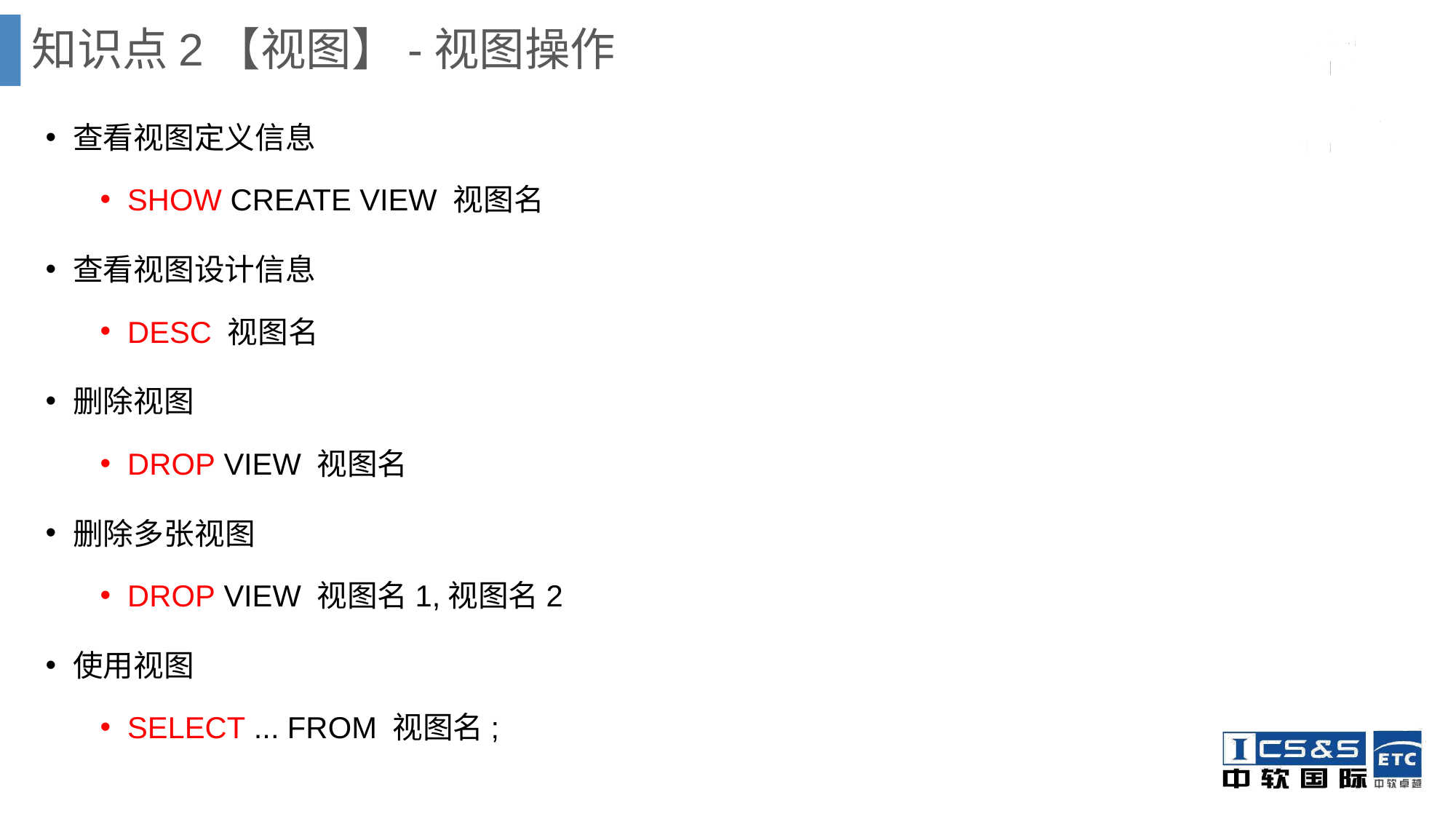

知识点2【视图】-视图操作
查看视图定义信息
SHOW CREATE VIEW 视图名
查看视图设计信息
DESC 视图名
删除视图
DROP VIEW 视图名
删除多张视图
DROP VIEW 视图名1,视图名2
使用视图
SELECT ... FROM 视图名;